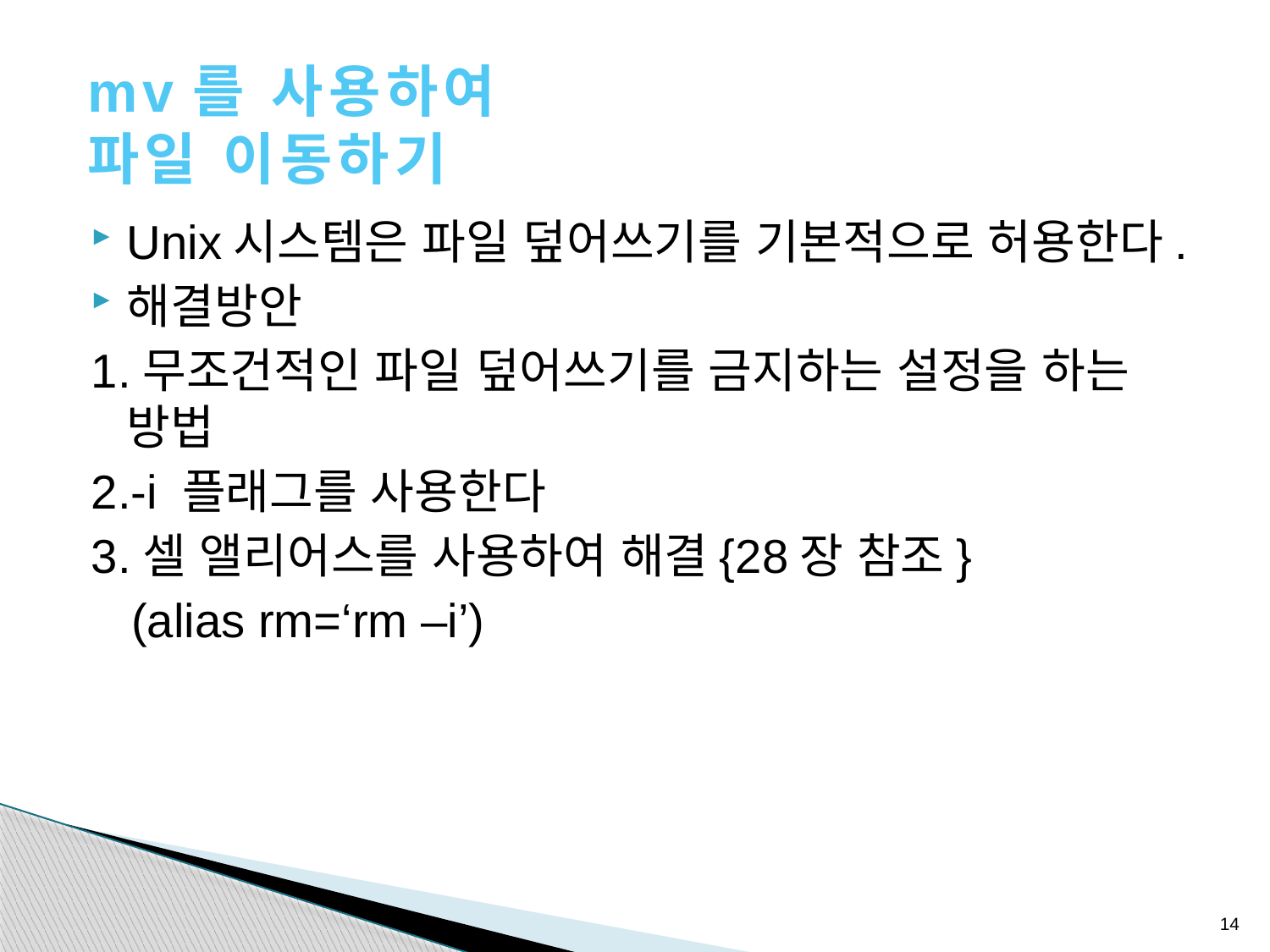

mv를 사용하여
파일 이동하기
Unix시스템은 파일 덮어쓰기를 기본적으로 허용한다.
해결방안
1.무조건적인 파일 덮어쓰기를 금지하는 설정을 하는 방법
2.-i 플래그를 사용한다
3.셀 앨리어스를 사용하여 해결{28장 참조}
   (alias rm=‘rm –i’)
14